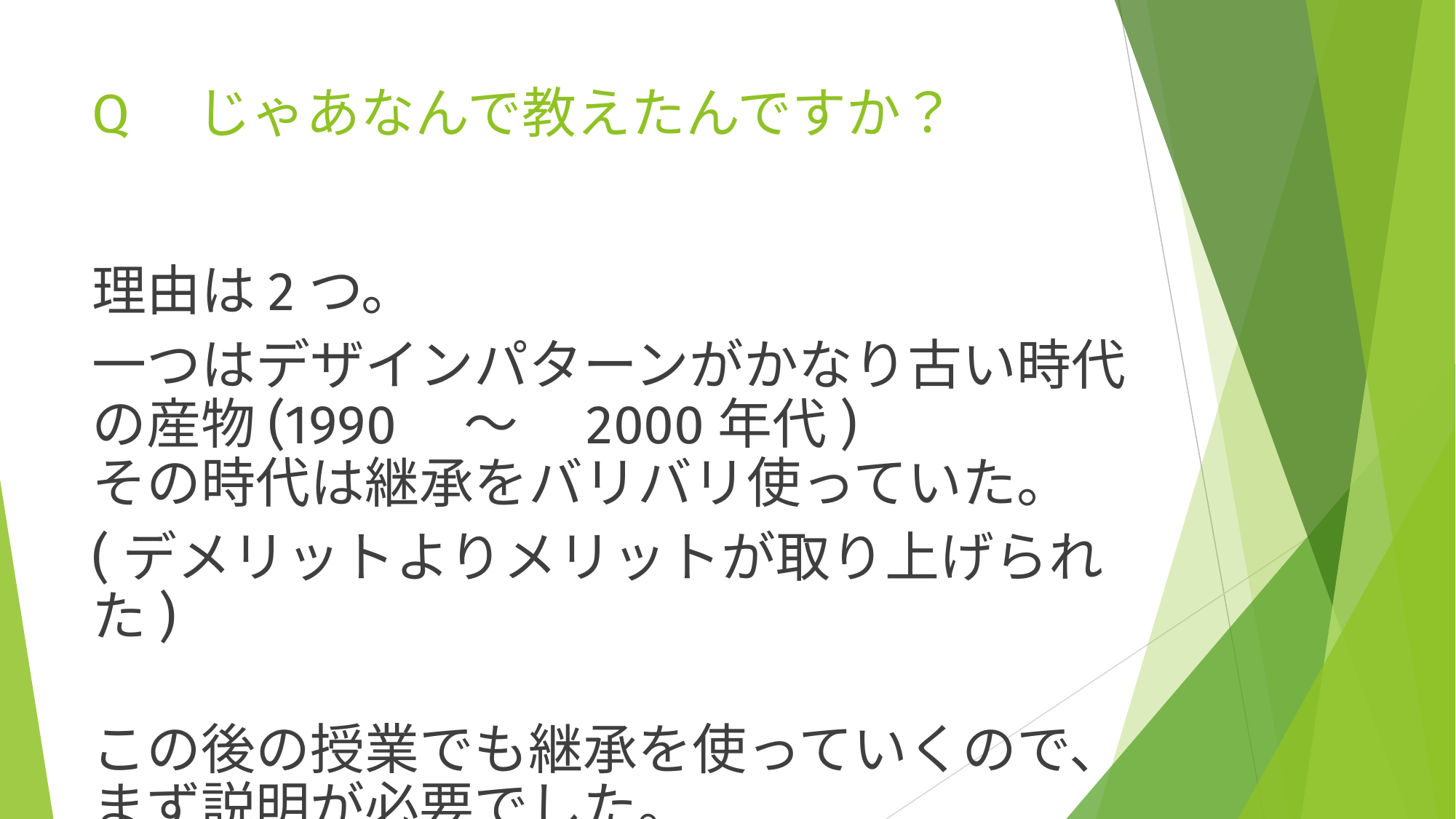

# Q　じゃあなんで教えたんですか？
理由は2つ。
一つはデザインパターンがかなり古い時代の産物(1990　～　2000年代)
その時代は継承をバリバリ使っていた。
(デメリットよりメリットが取り上げられた)
この後の授業でも継承を使っていくので、まず説明が必要でした。